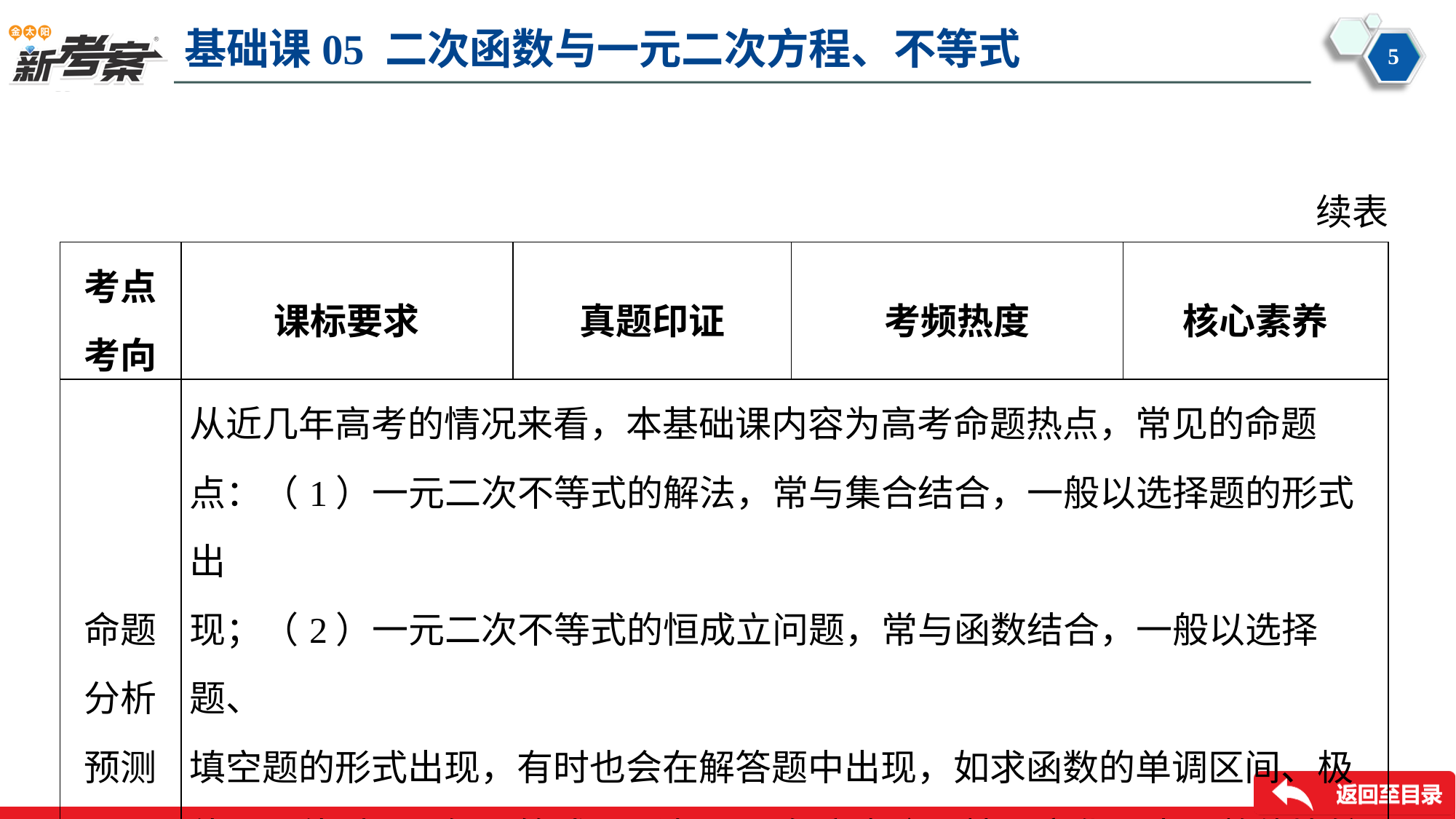

续表
| 考点 考向 | 课标要求 | 真题印证 | 考频热度 | 核心素养 |
| --- | --- | --- | --- | --- |
| 命题 分析 预测 | 从近几年高考的情况来看，本基础课内容为高考命题热点，常见的命题 点：（1）一元二次不等式的解法，常与集合结合，一般以选择题的形式出 现；（2）一元二次不等式的恒成立问题，常与函数结合，一般以选择题、 填空题的形式出现，有时也会在解答题中出现，如求函数的单调区间、极 值、最值时需要解不等式.预计2025年高考命题情况变化不大，整体比较稳 定，复习时以基础题为主，但仍要注意与其他章节的综合应用 |  |  |  |